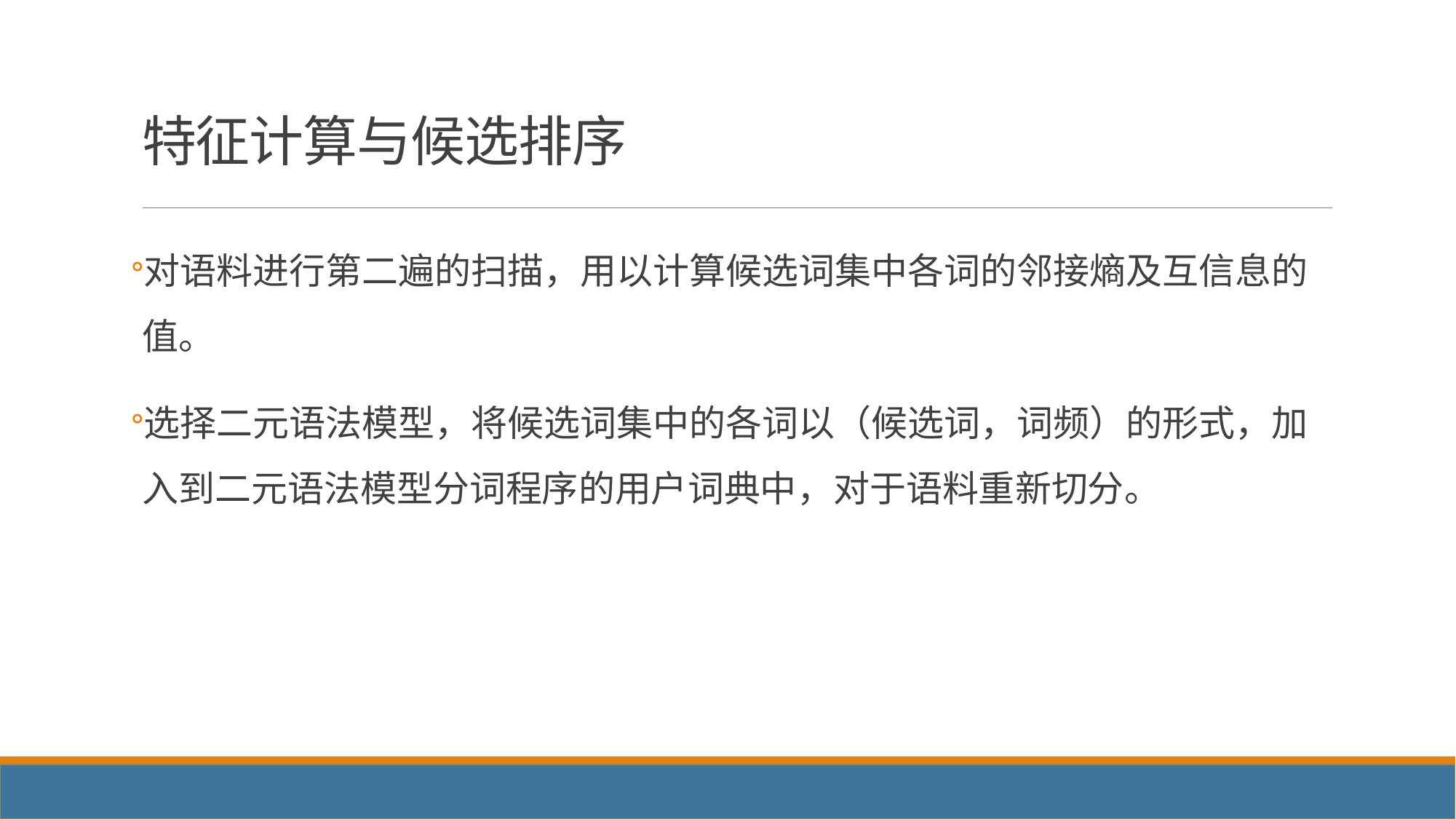

# 特征计算与候选排序
对语料进行第二遍的扫描，用以计算候选词集中各词的邻接熵及互信息的值。
选择二元语法模型，将候选词集中的各词以（候选词，词频）的形式，加入到二元语法模型分词程序的用户词典中，对于语料重新切分。